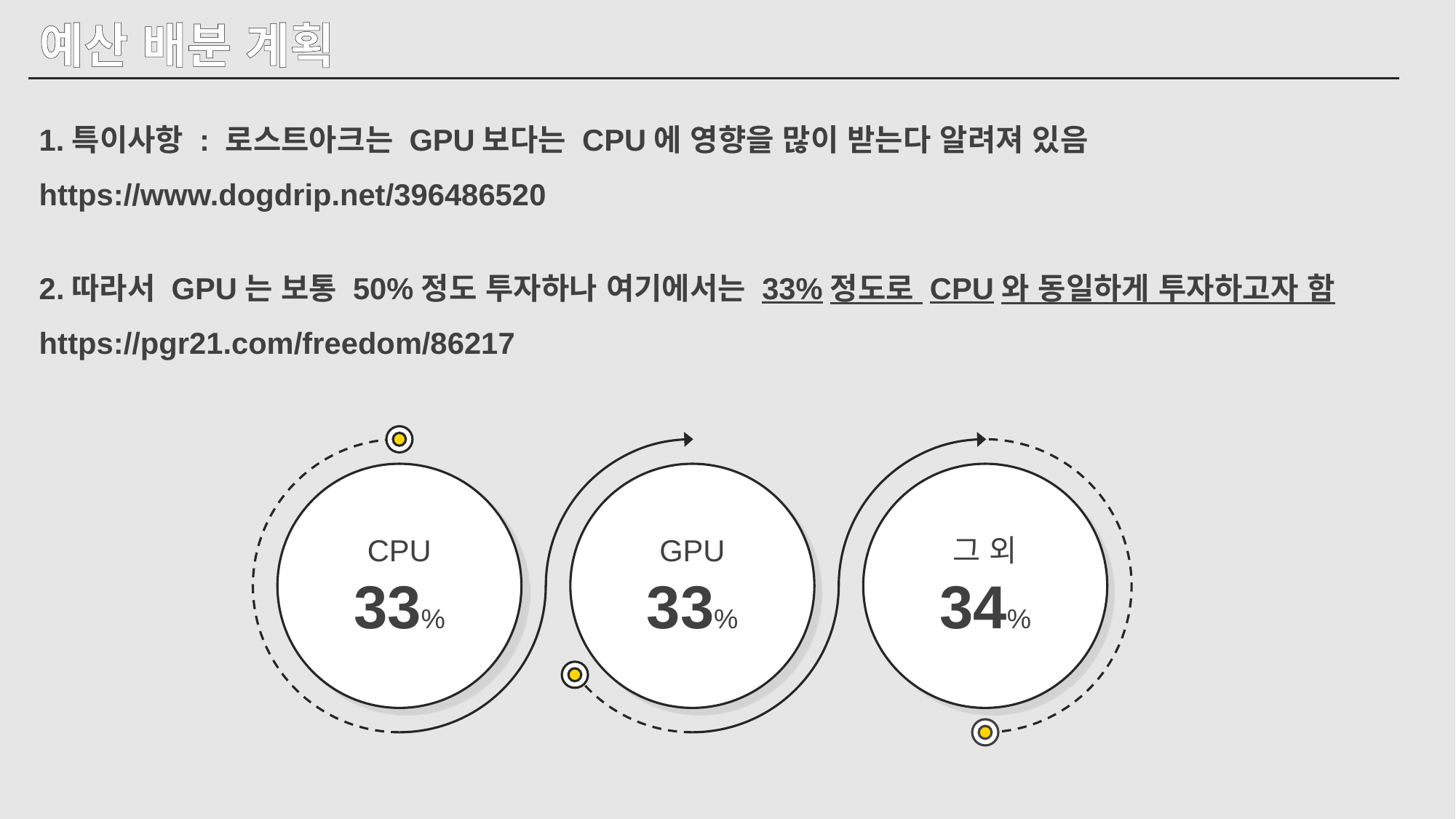

예산 배분 계획

1.특이사항 : 로스트아크는 GPU보다는 CPU에 영향을 많이 받는다 알려져 있음
https://www.dogdrip.net/396486520

2.따라서 GPU는 보통 50%정도 투자하나 여기에서는 33%정도로 CPU와 동일하게 투자하고자 함
https://pgr21.com/freedom/86217

CPU
33%
GPU
33%
그 외
34%